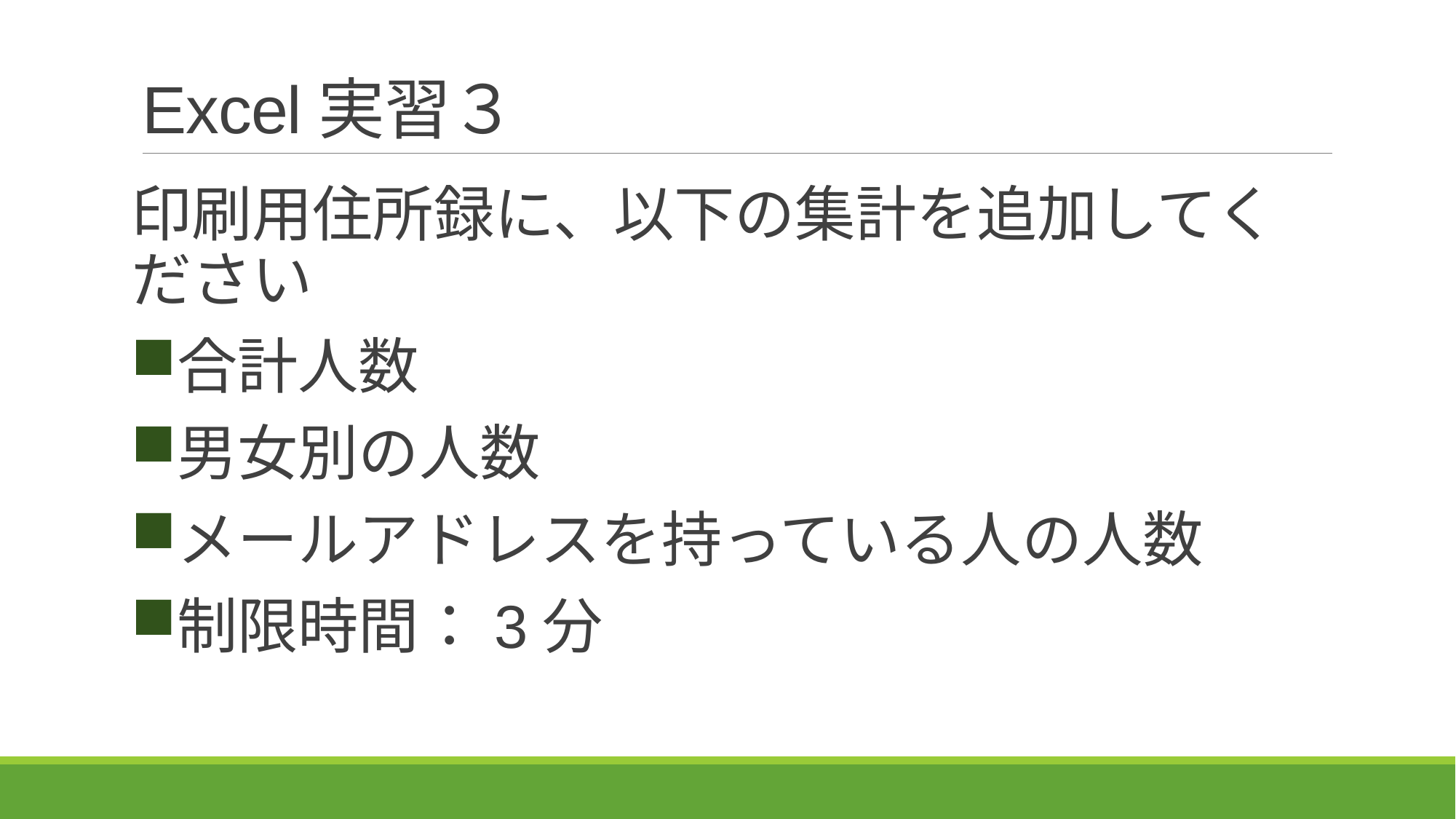

# Excel実習３
印刷用住所録に、以下の集計を追加してください
合計人数
男女別の人数
メールアドレスを持っている人の人数
制限時間：3分